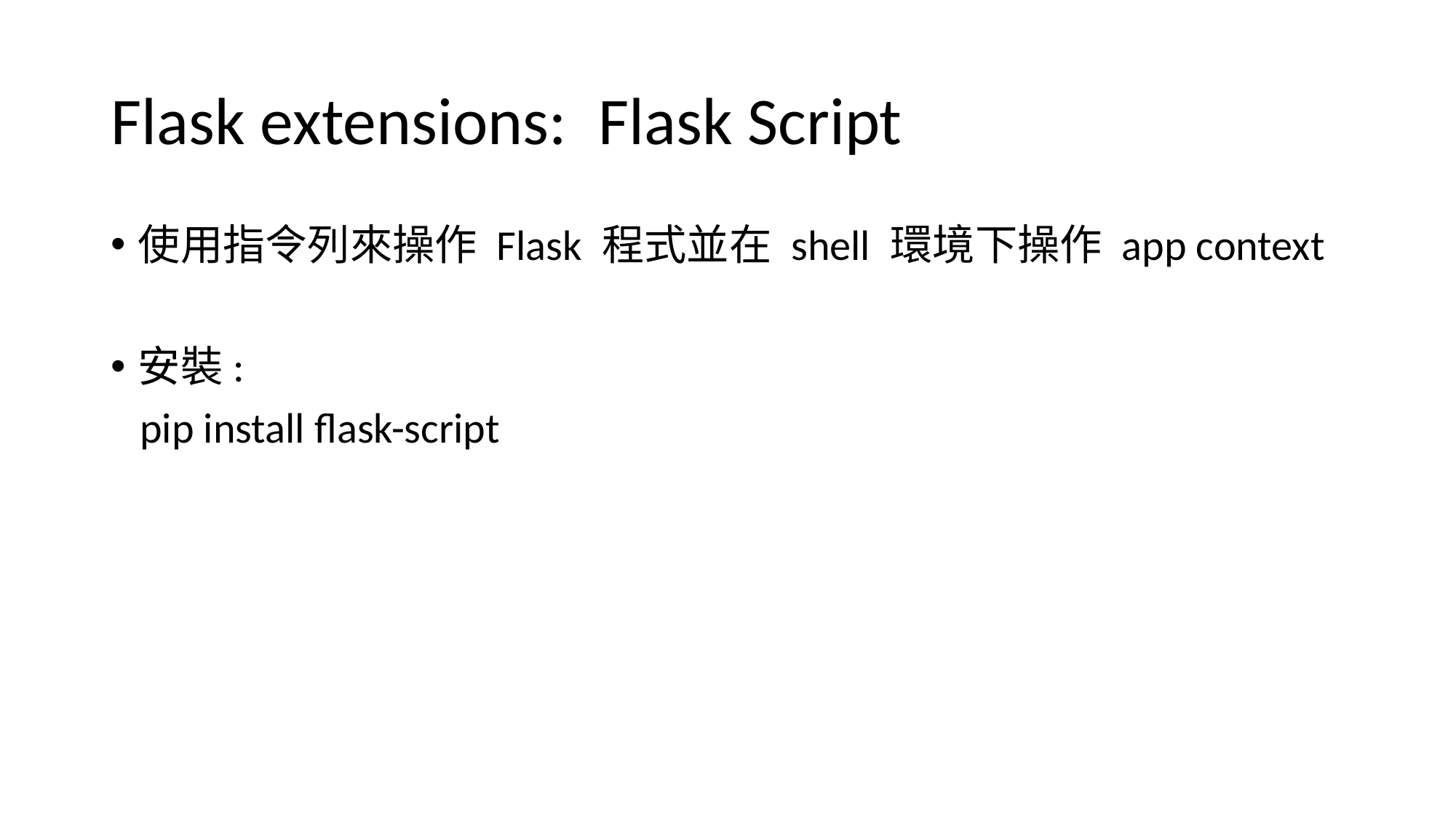

# Flask extensions:  Flask Script
使用指令列來操作 Flask 程式並在 shell 環境下操作 app context

安裝:
   pip install flask-script